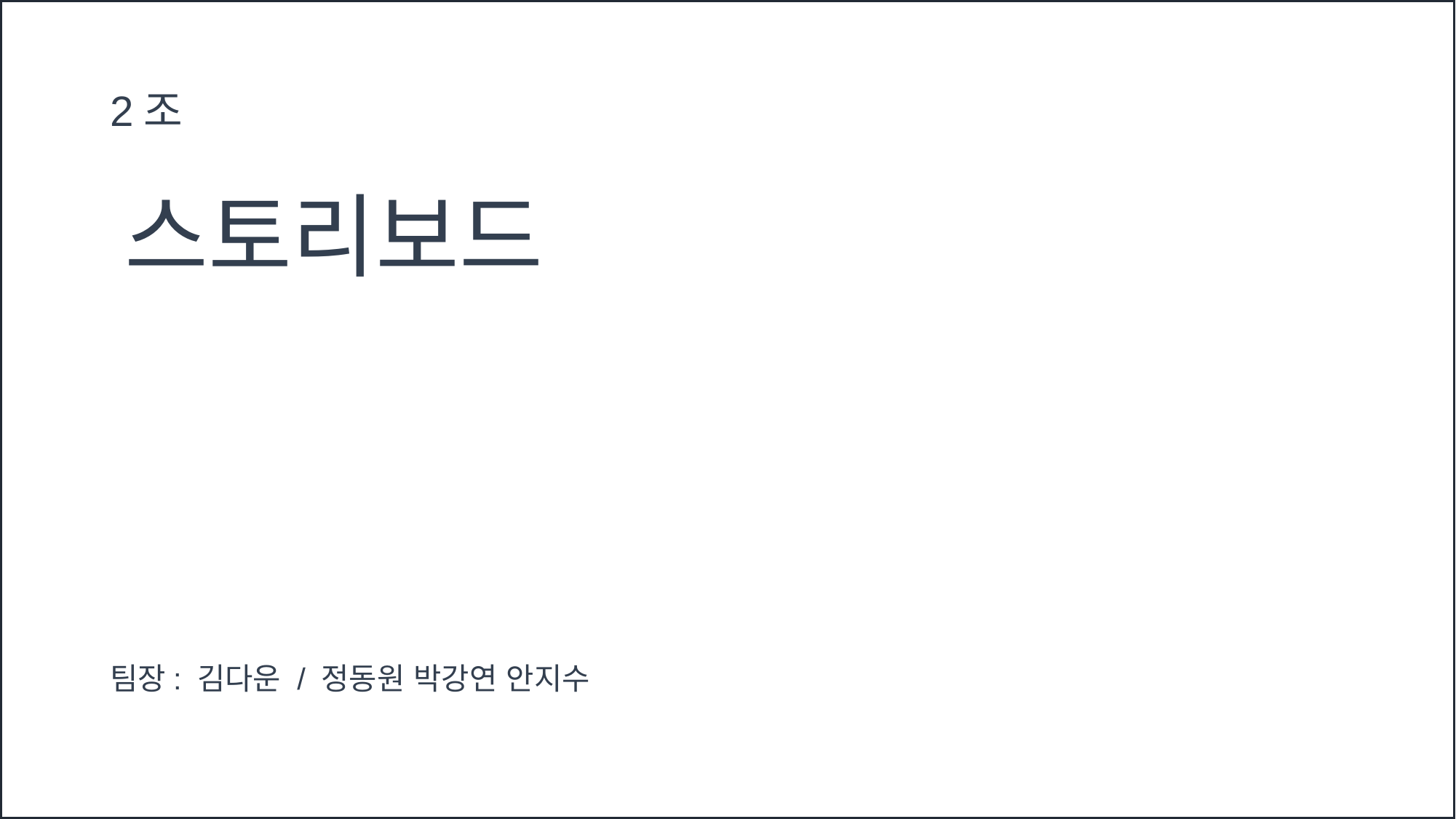

2조
스토리보드
팀장: 김다운 / 정동원 박강연 안지수